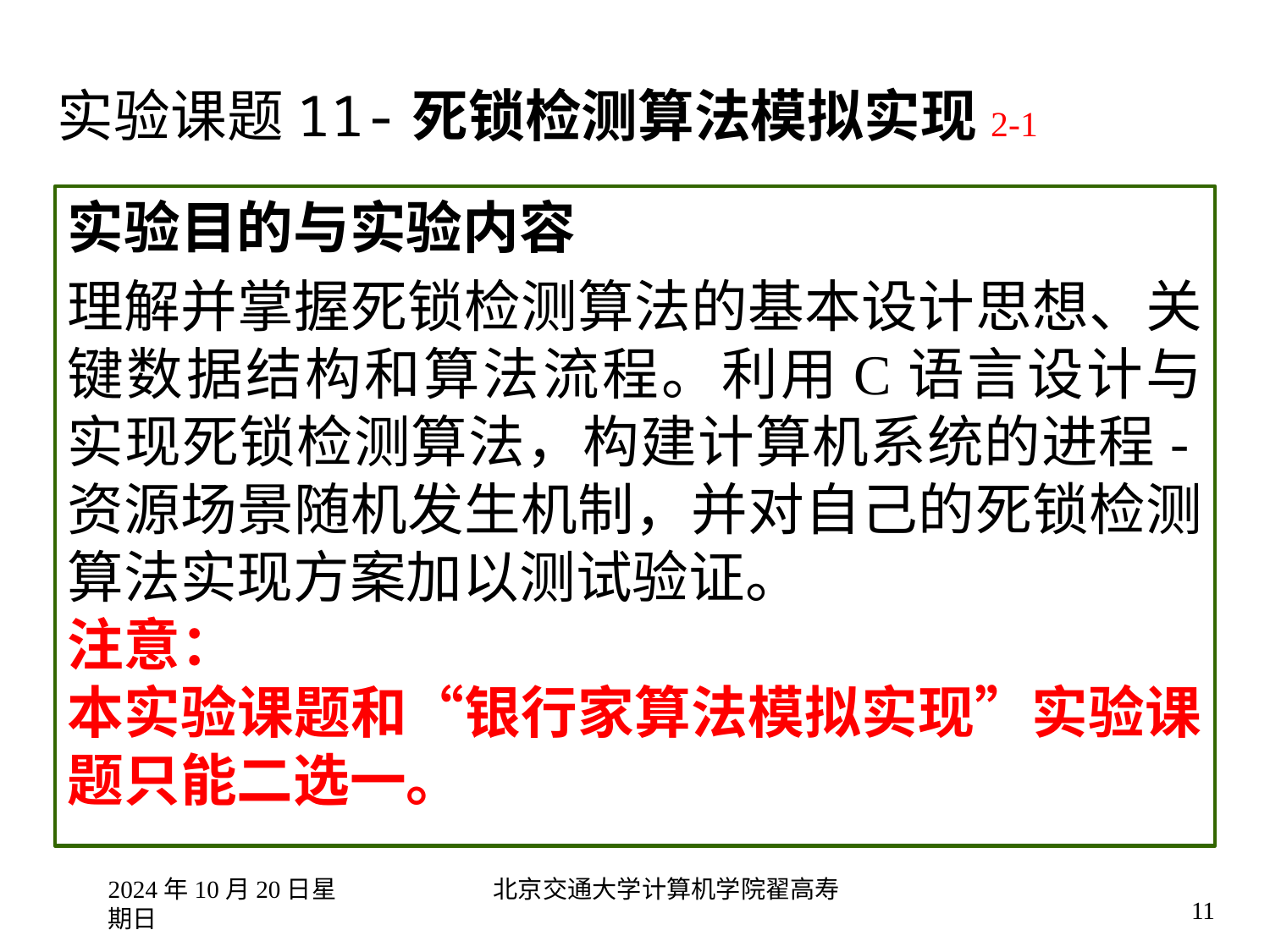

# 实验课题11-死锁检测算法模拟实现2-1
实验目的与实验内容
理解并掌握死锁检测算法的基本设计思想、关键数据结构和算法流程。利用C语言设计与实现死锁检测算法，构建计算机系统的进程-资源场景随机发生机制，并对自己的死锁检测算法实现方案加以测试验证。
注意：
本实验课题和“银行家算法模拟实现”实验课题只能二选一。
2024年10月20日星期日
北京交通大学计算机学院翟高寿
11